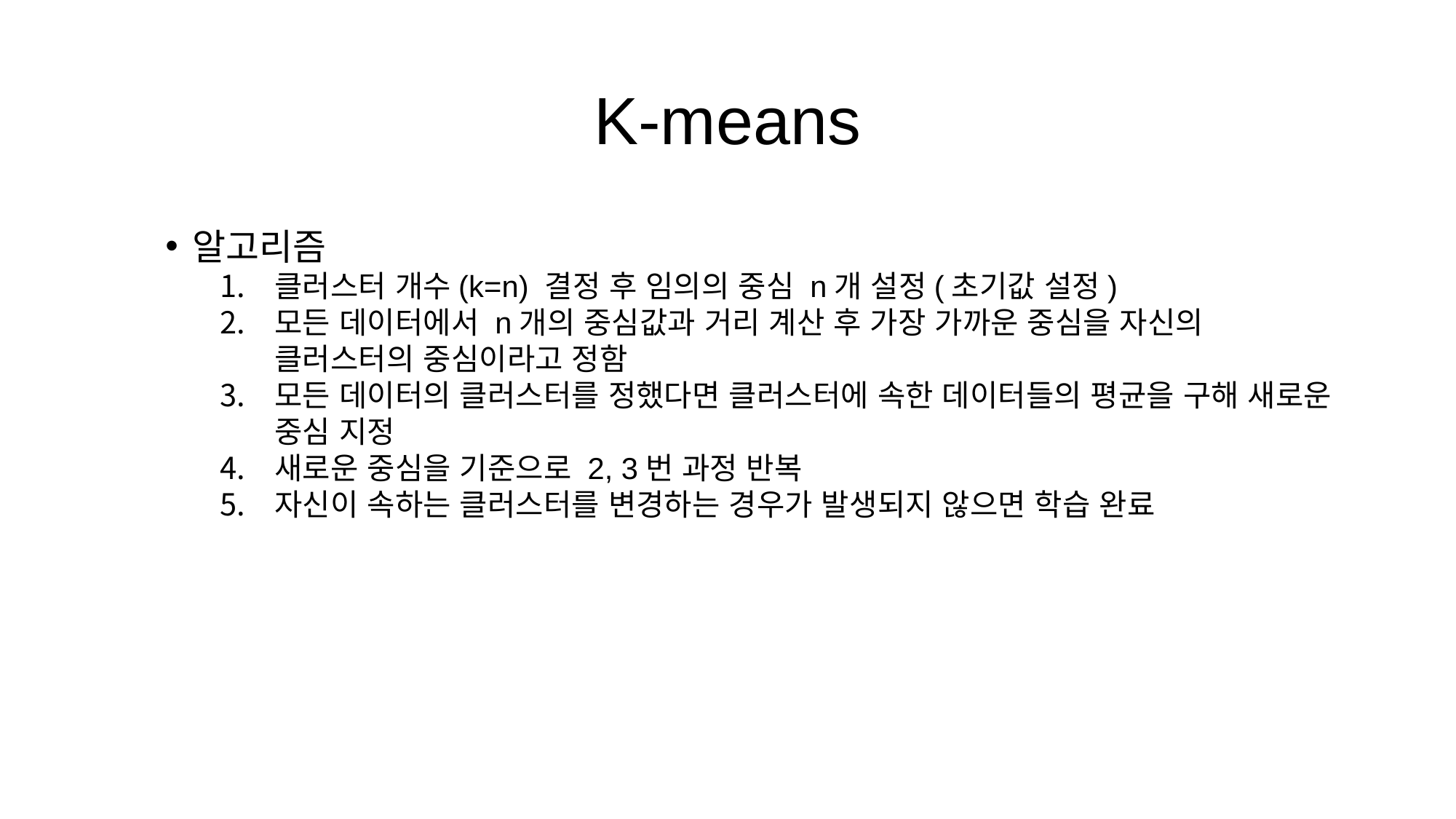

# K-means
알고리즘
클러스터 개수(k=n) 결정 후 임의의 중심 n개 설정(초기값 설정)
모든 데이터에서 n개의 중심값과 거리 계산 후 가장 가까운 중심을 자신의 클러스터의 중심이라고 정함
모든 데이터의 클러스터를 정했다면 클러스터에 속한 데이터들의 평균을 구해 새로운 중심 지정
새로운 중심을 기준으로 2, 3번 과정 반복
자신이 속하는 클러스터를 변경하는 경우가 발생되지 않으면 학습 완료